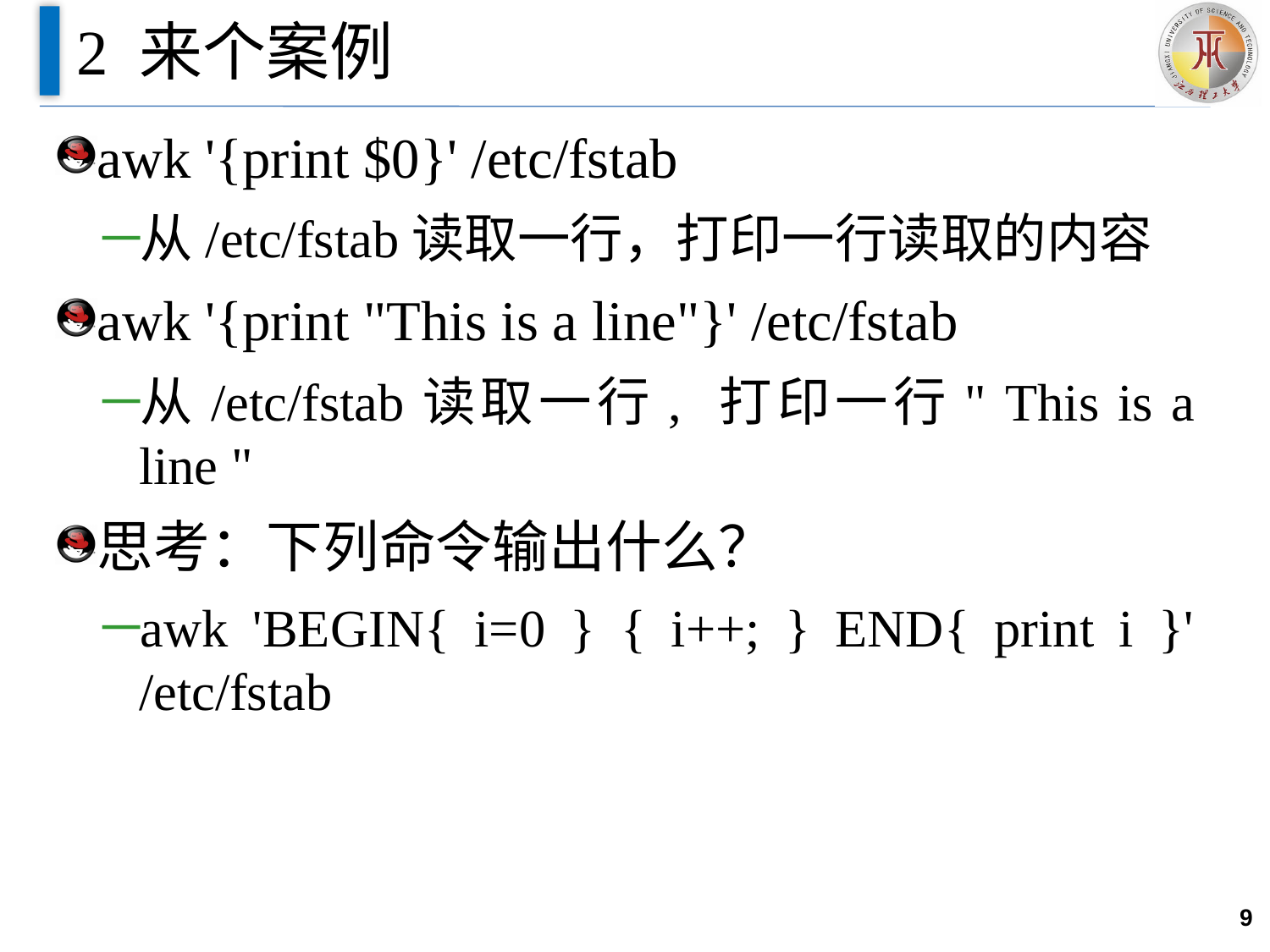

# 2 来个案例
awk '{print $0}' /etc/fstab
从/etc/fstab读取一行，打印一行读取的内容
awk '{print "This is a line"}' /etc/fstab
从/etc/fstab读取一行, 打印一行" This is a line "
思考：下列命令输出什么？
awk 'BEGIN{ i=0 } { i++; } END{ print i }' /etc/fstab
9